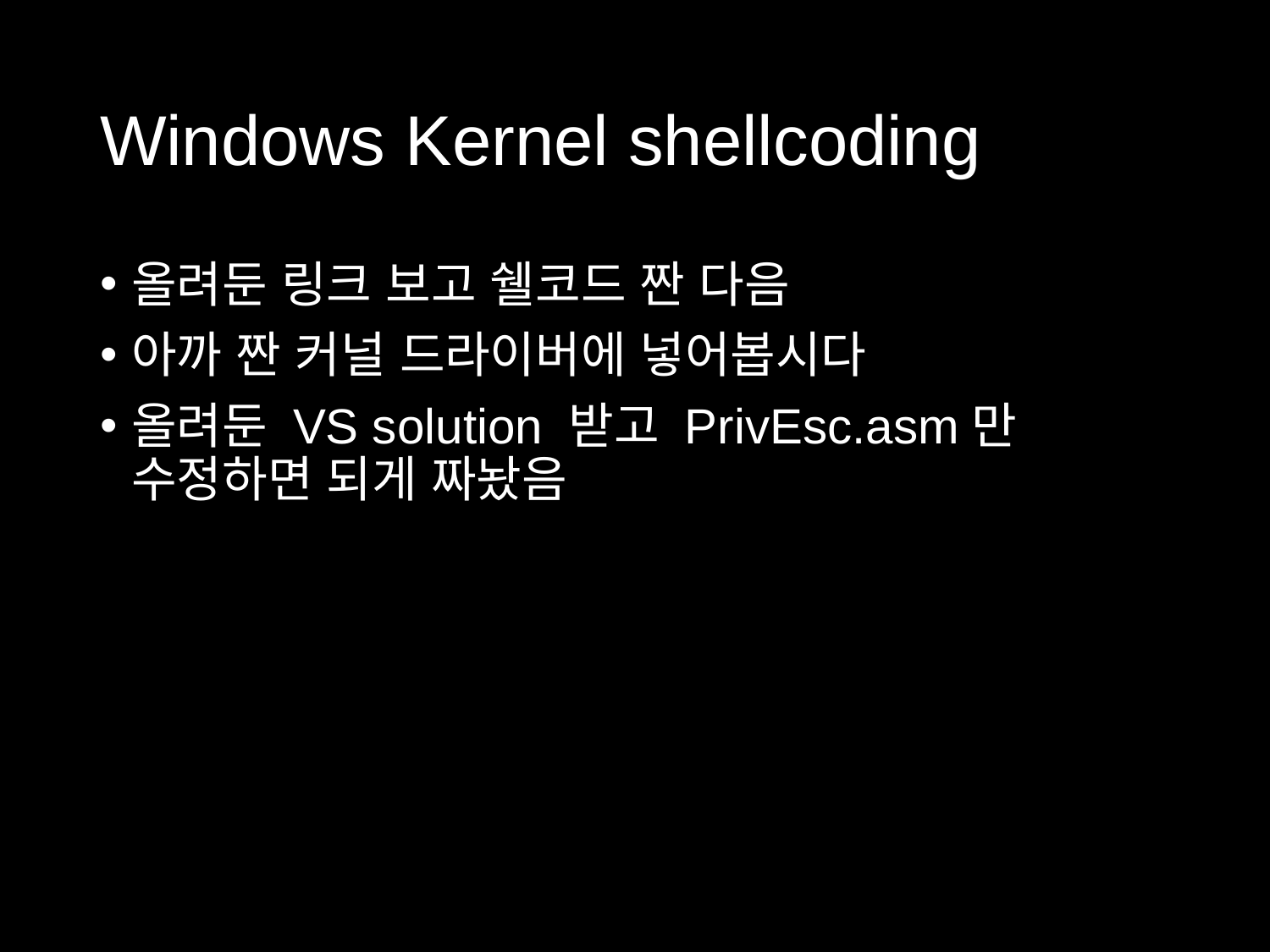

# Windows Kernel shellcoding
올려둔 링크 보고 쉘코드 짠 다음
아까 짠 커널 드라이버에 넣어봅시다
올려둔 VS solution 받고 PrivEsc.asm만 수정하면 되게 짜놨음